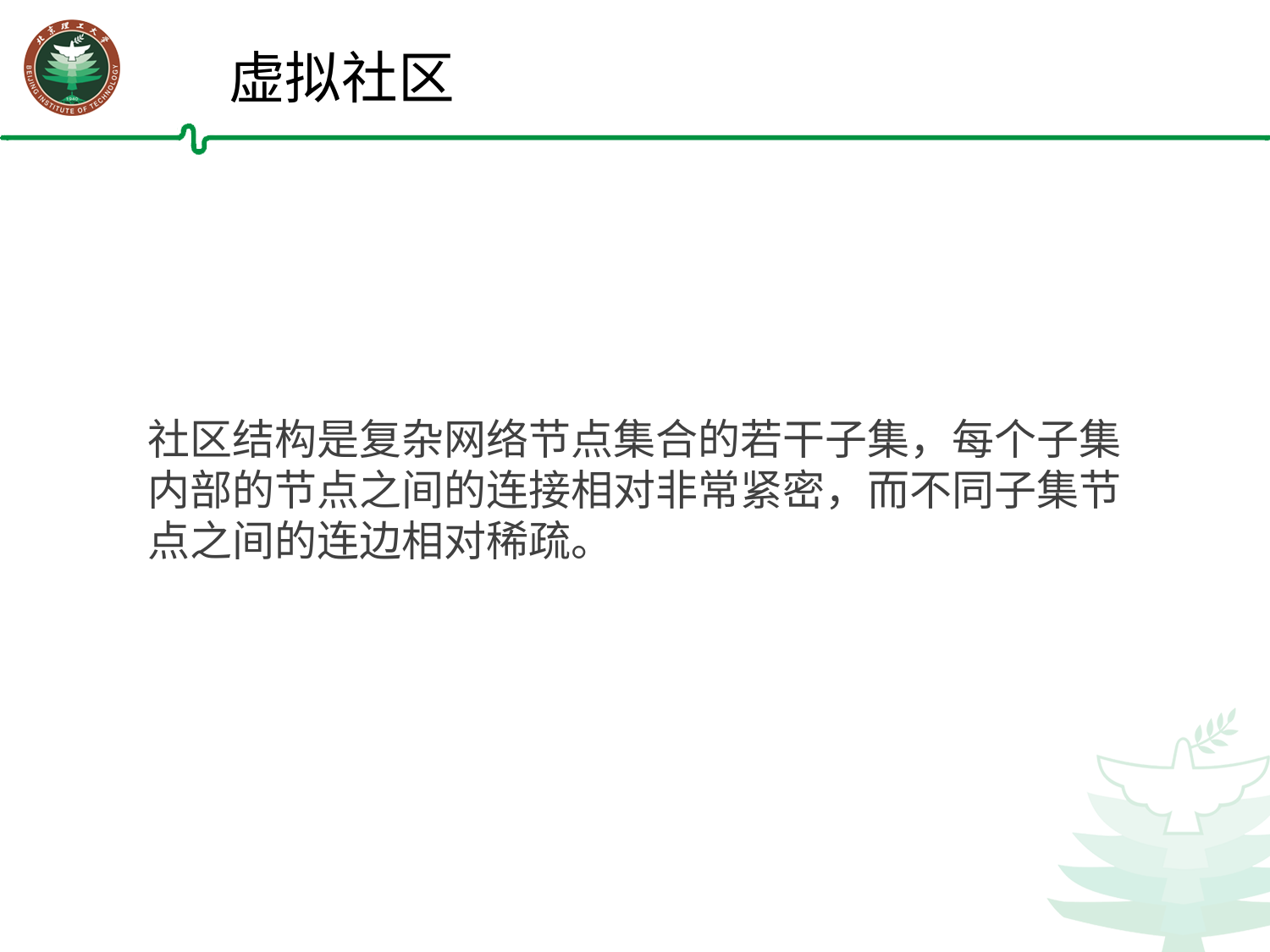

虚拟社区
社区结构是复杂网络节点集合的若干子集，每个子集内部的节点之间的连接相对非常紧密，而不同子集节点之间的连边相对稀疏。